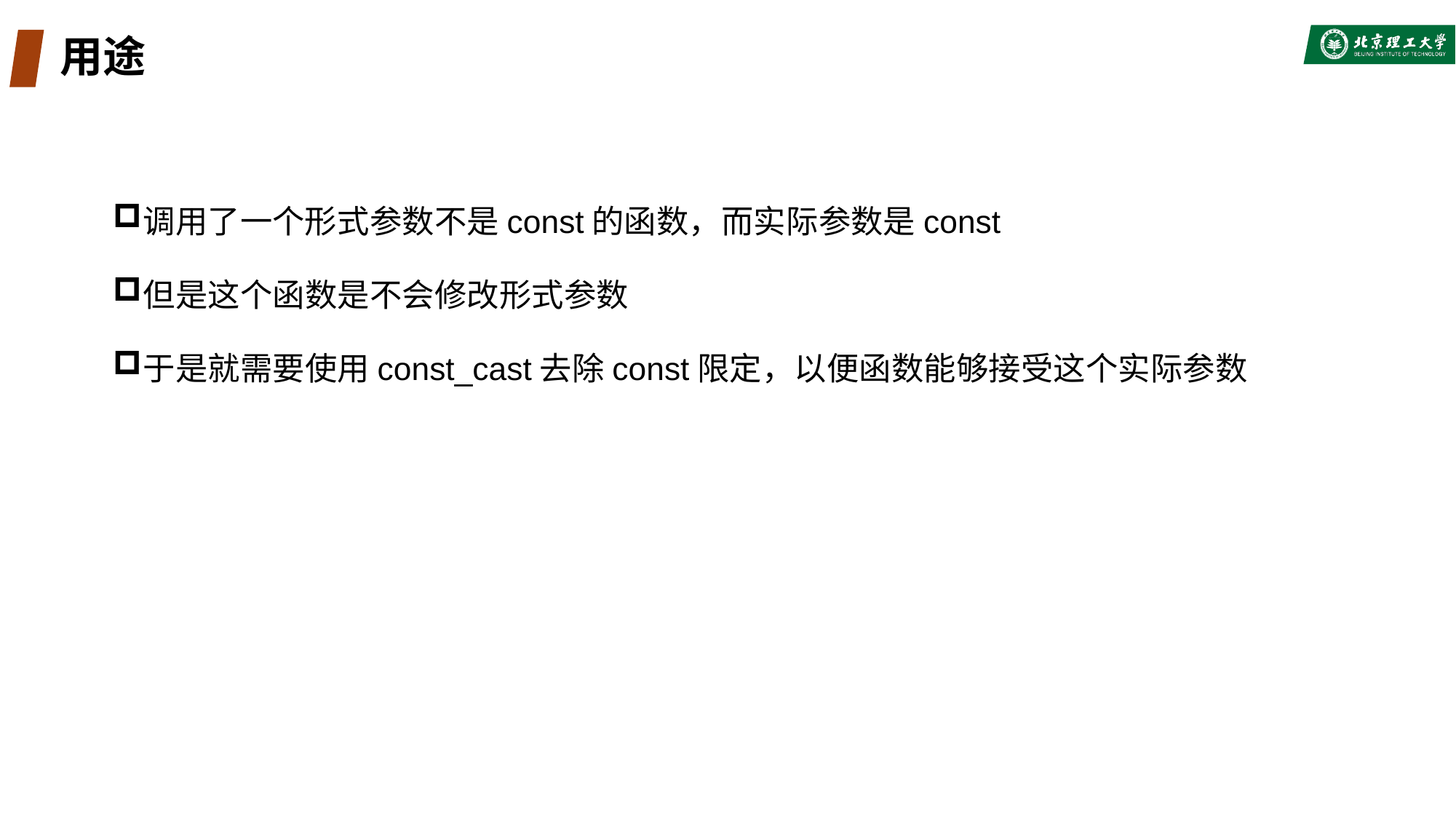

# 用途
调用了一个形式参数不是const的函数，而实际参数是const
但是这个函数是不会修改形式参数
于是就需要使用const_cast去除const限定，以便函数能够接受这个实际参数